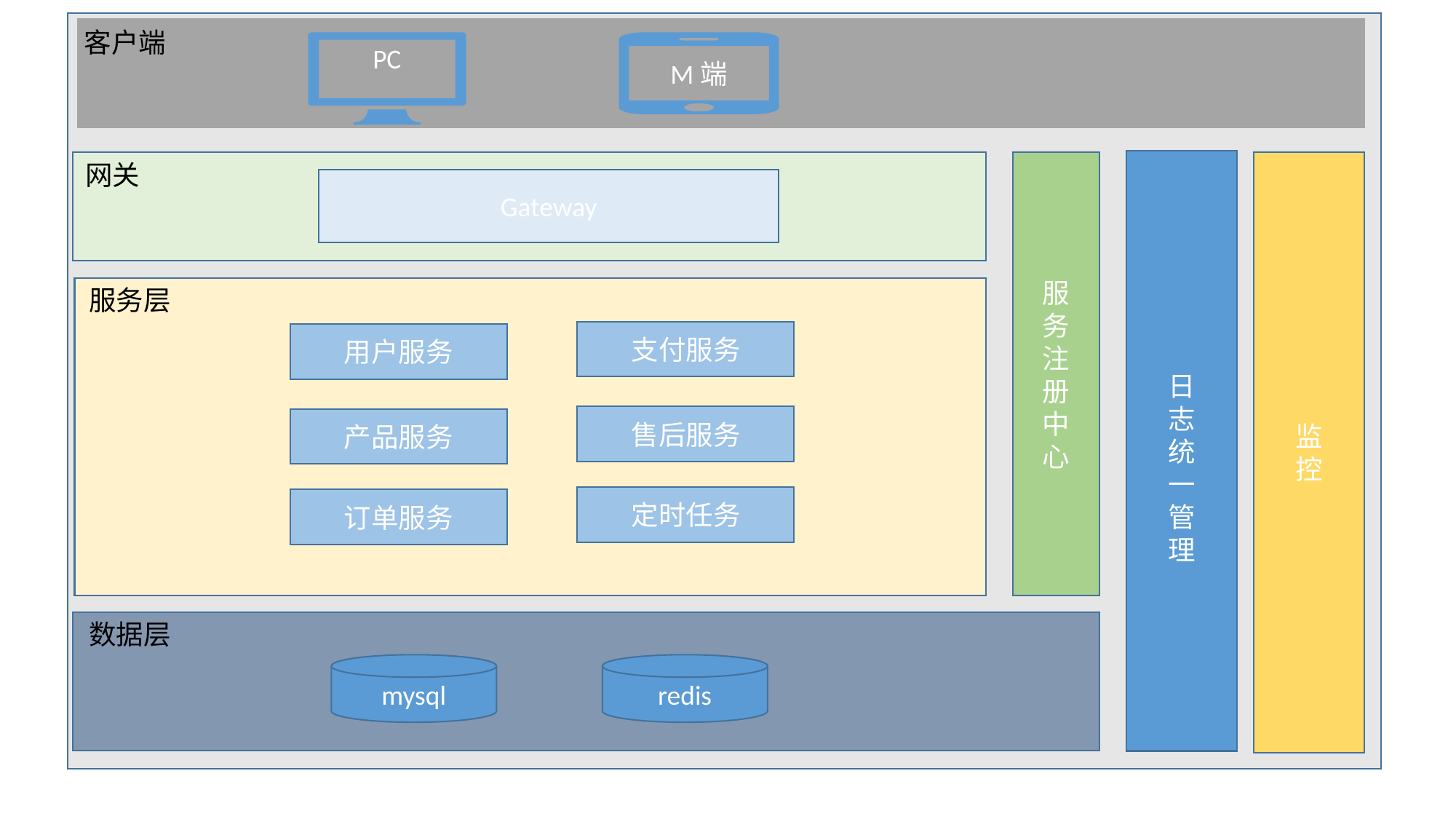

客户端
M端
PC

日
志
统
一
管
理
服
务
注
册
中
心
监
控

网关
Gateway

服务层
支付服务
用户服务
售后服务
产品服务
定时任务
订单服务

数据层
mysql
redis